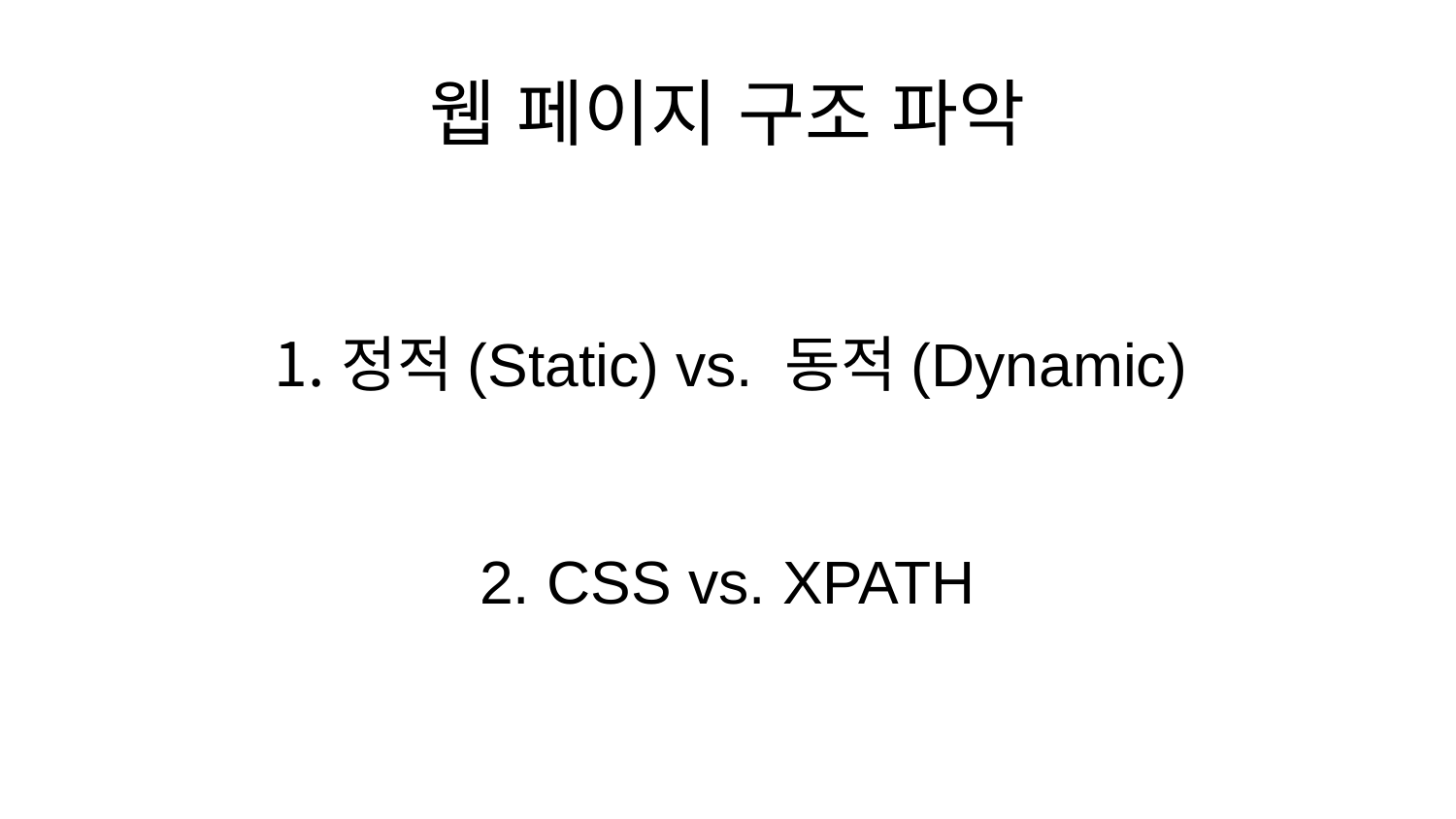

# 웹 페이지 구조 파악
정적(Static) vs. 동적(Dynamic)

2. CSS vs. XPATH